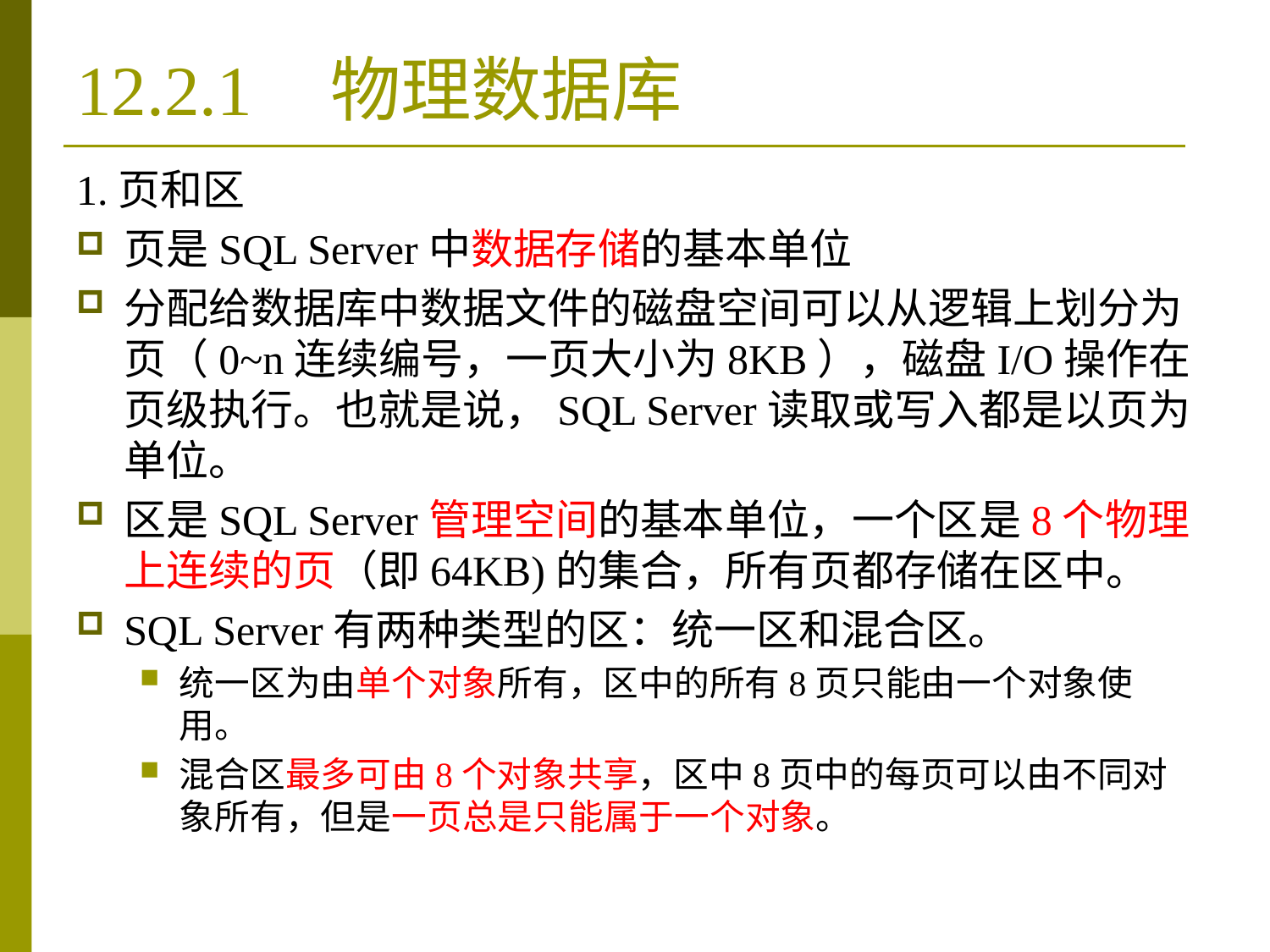

# 12.2.1	物理数据库
1.页和区
页是SQL Server中数据存储的基本单位
分配给数据库中数据文件的磁盘空间可以从逻辑上划分为页（0~n连续编号，一页大小为8KB），磁盘I/O操作在页级执行。也就是说，SQL Server读取或写入都是以页为单位。
区是SQL Server管理空间的基本单位，一个区是8个物理上连续的页（即64KB)的集合，所有页都存储在区中。
SQL Server有两种类型的区：统一区和混合区。
统一区为由单个对象所有，区中的所有8页只能由一个对象使用。
混合区最多可由8个对象共享，区中8页中的每页可以由不同对象所有，但是一页总是只能属于一个对象。